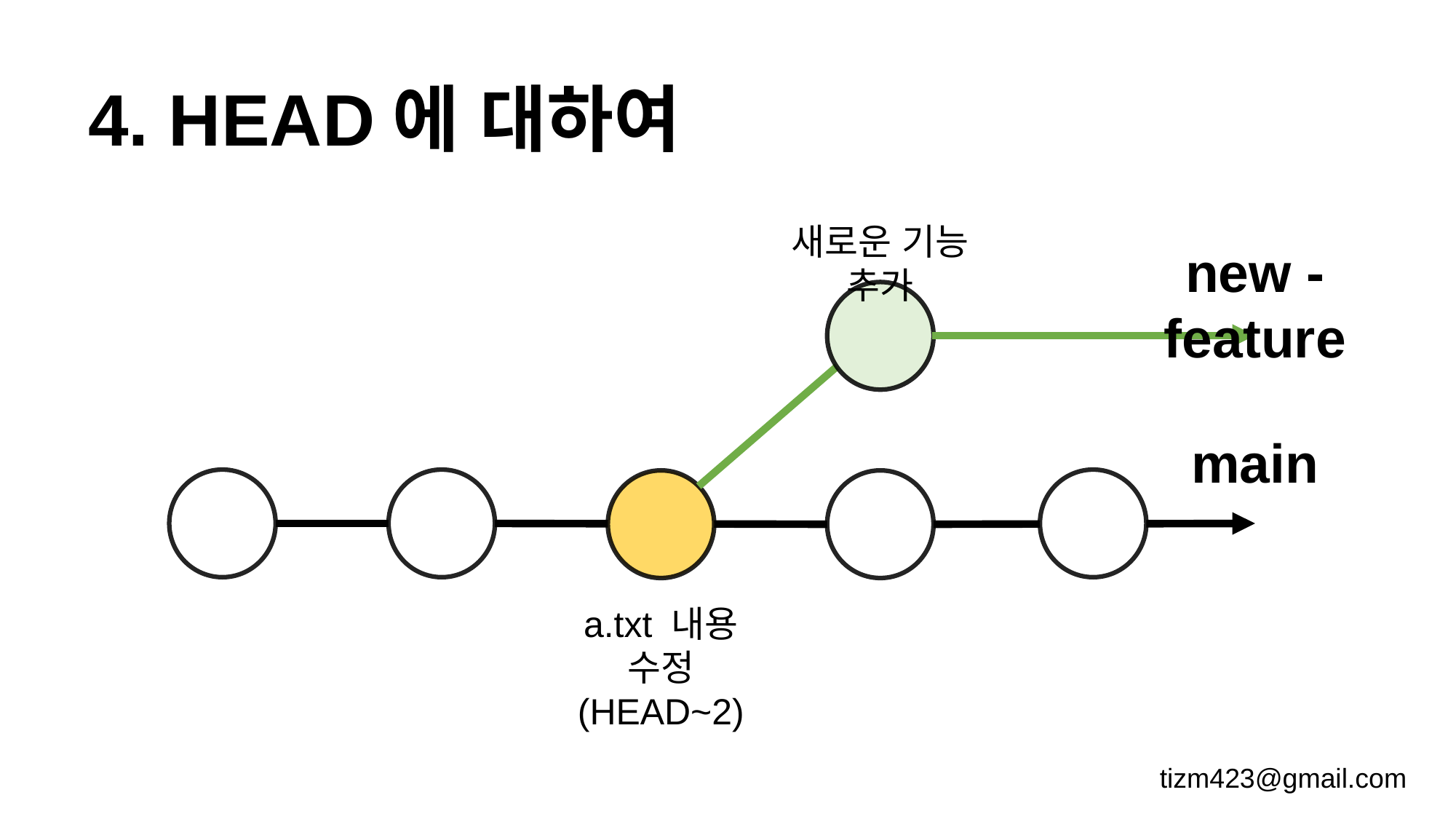

4. HEAD에 대하여
새로운 기능 추가
new - feature

main

a.txt 내용 수정
(HEAD~2)
tizm423@gmail.com